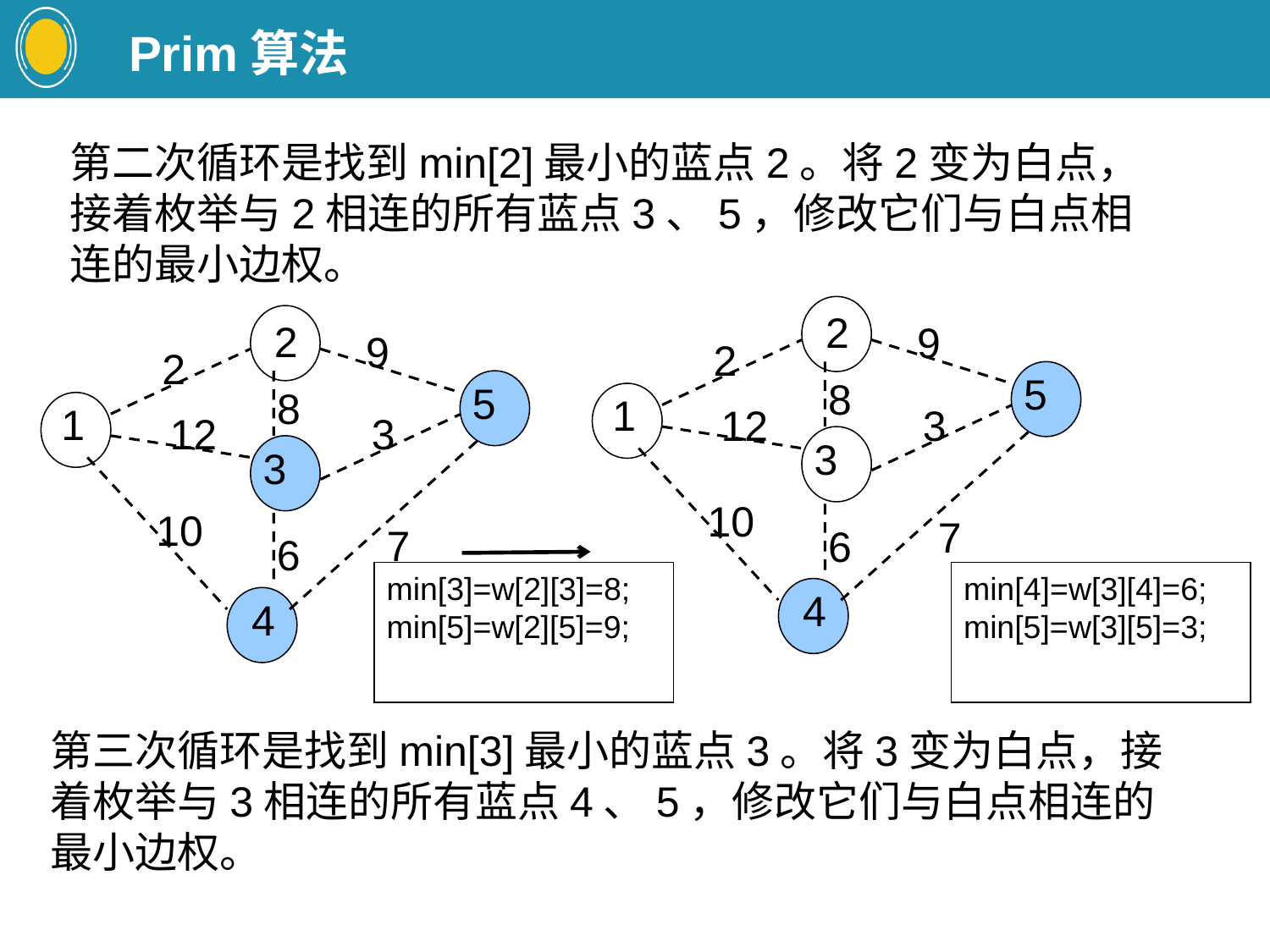

Prim算法
第二次循环是找到min[2]最小的蓝点2。将2变为白点，接着枚举与2相连的所有蓝点3、5，修改它们与白点相连的最小边权。

2

9

2

5

8

1

12

3

3

10

6

 4

7

2

9

2

5

8

1

12

3

3

10

6

 4

7
min[3]=w[2][3]=8;
min[5]=w[2][5]=9;

min[4]=w[3][4]=6;
min[5]=w[3][5]=3;

第三次循环是找到min[3]最小的蓝点3。将3变为白点，接着枚举与3相连的所有蓝点4、5，修改它们与白点相连的最小边权。